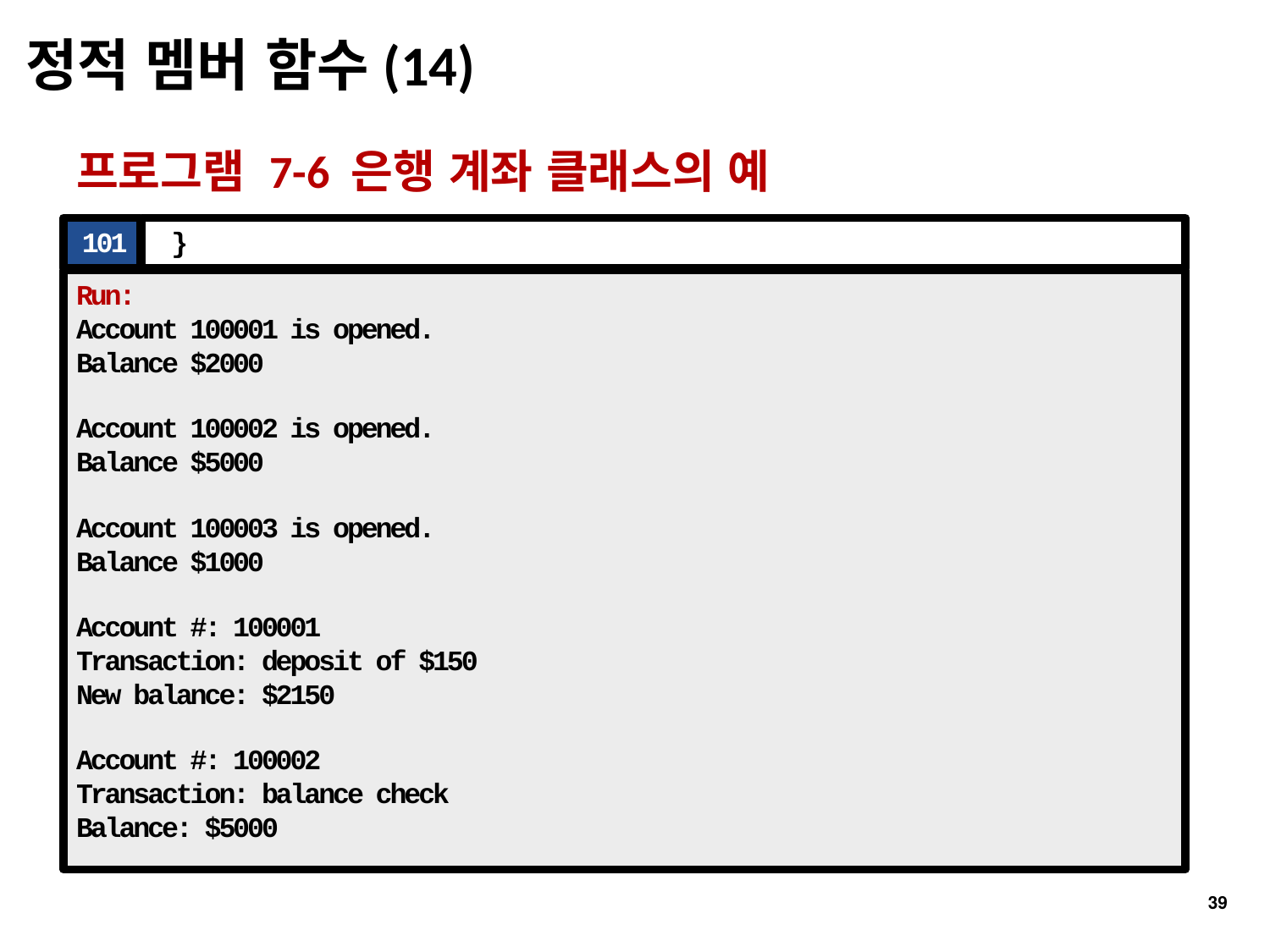

# 정적 멤버 함수(14)
프로그램 7-6 은행 계좌 클래스의 예
101
 }
Run:
Account 100001 is opened.
Balance $2000
Account 100002 is opened.
Balance $5000
Account 100003 is opened.
Balance $1000
Account #: 100001
Transaction: deposit of $150
New balance: $2150
Account #: 100002
Transaction: balance check
Balance: $5000